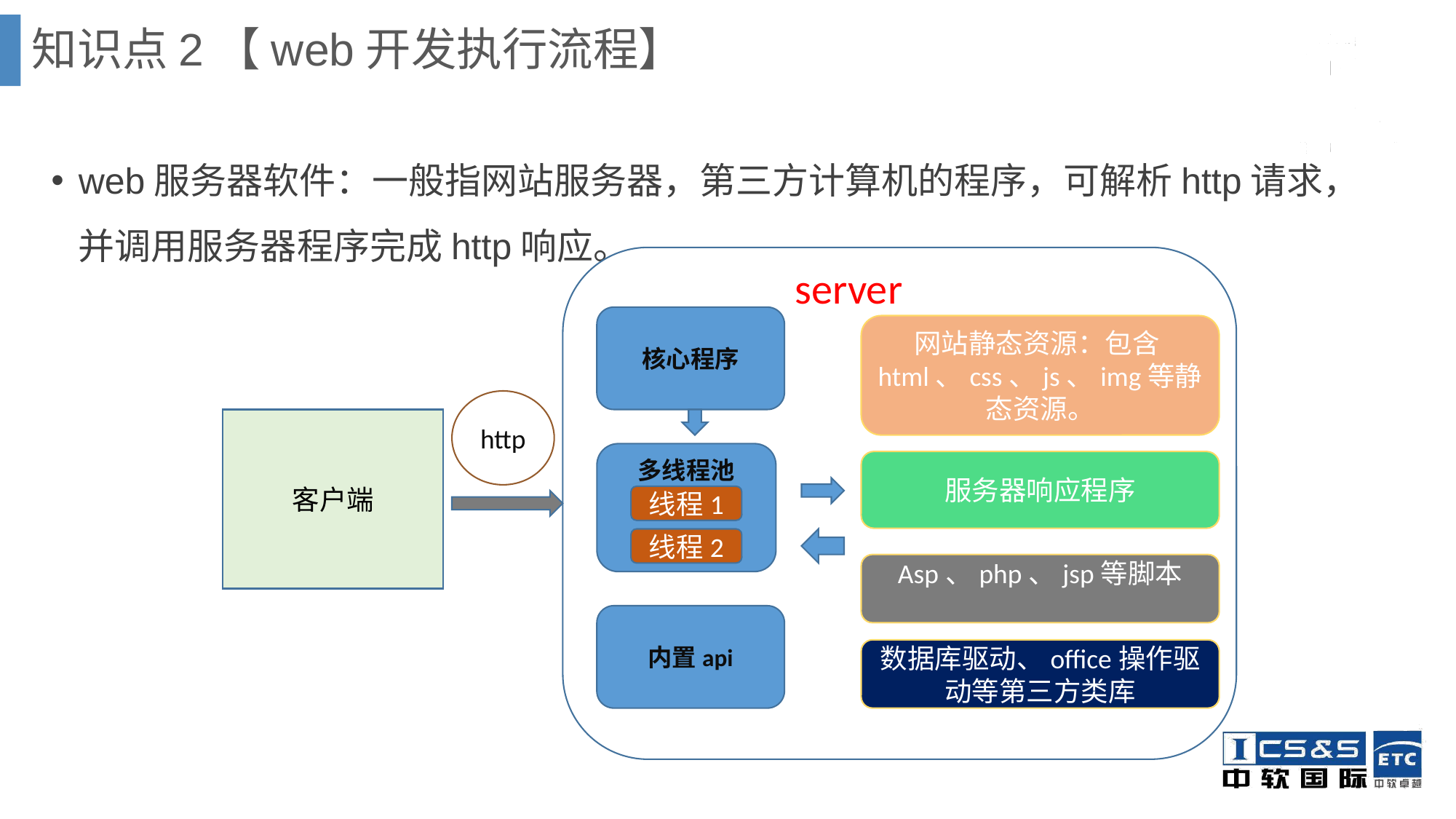

知识点2【web开发执行流程】
web服务器软件：一般指网站服务器，第三方计算机的程序，可解析http请求，并调用服务器程序完成http响应。

server
核心程序
网站静态资源：包含html、css、js、img等静态资源。
http
客户端

多线程池
服务器响应程序

线程1

线程2

Asp、php、jsp等脚本

内置api
数据库驱动、office操作驱动等第三方类库